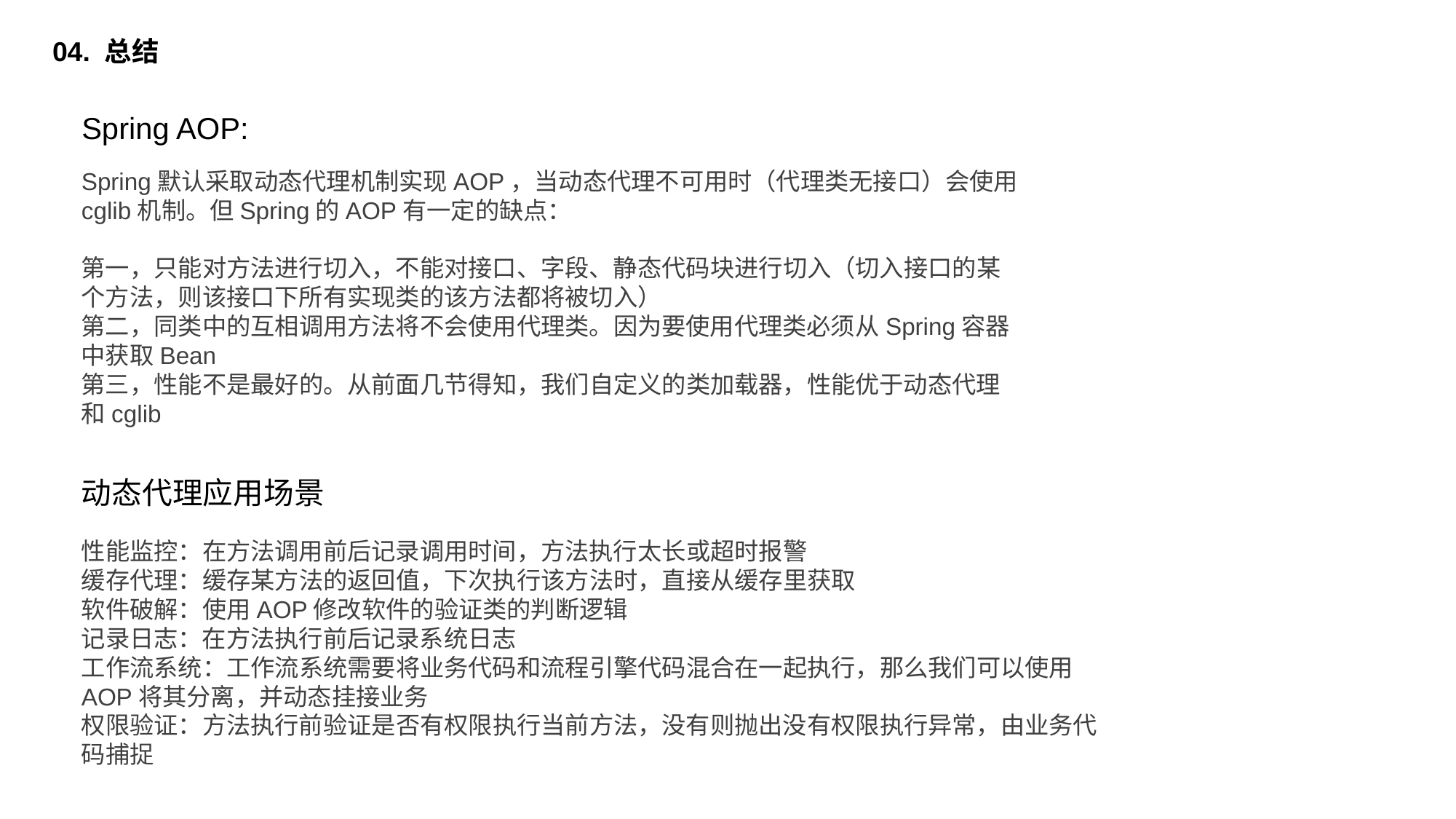

04. 总结
Spring AOP:
Spring默认采取动态代理机制实现AOP，当动态代理不可用时（代理类无接口）会使用cglib机制。但Spring的AOP有一定的缺点：

第一，只能对方法进行切入，不能对接口、字段、静态代码块进行切入（切入接口的某个方法，则该接口下所有实现类的该方法都将被切入）
第二，同类中的互相调用方法将不会使用代理类。因为要使用代理类必须从Spring容器中获取Bean
第三，性能不是最好的。从前面几节得知，我们自定义的类加载器，性能优于动态代理和cglib
请替换文字内容
动态代理应用场景
性能监控：在方法调用前后记录调用时间，方法执行太长或超时报警
缓存代理：缓存某方法的返回值，下次执行该方法时，直接从缓存里获取
软件破解：使用AOP修改软件的验证类的判断逻辑
记录日志：在方法执行前后记录系统日志
工作流系统：工作流系统需要将业务代码和流程引擎代码混合在一起执行，那么我们可以使用AOP将其分离，并动态挂接业务
权限验证：方法执行前验证是否有权限执行当前方法，没有则抛出没有权限执行异常，由业务代码捕捉